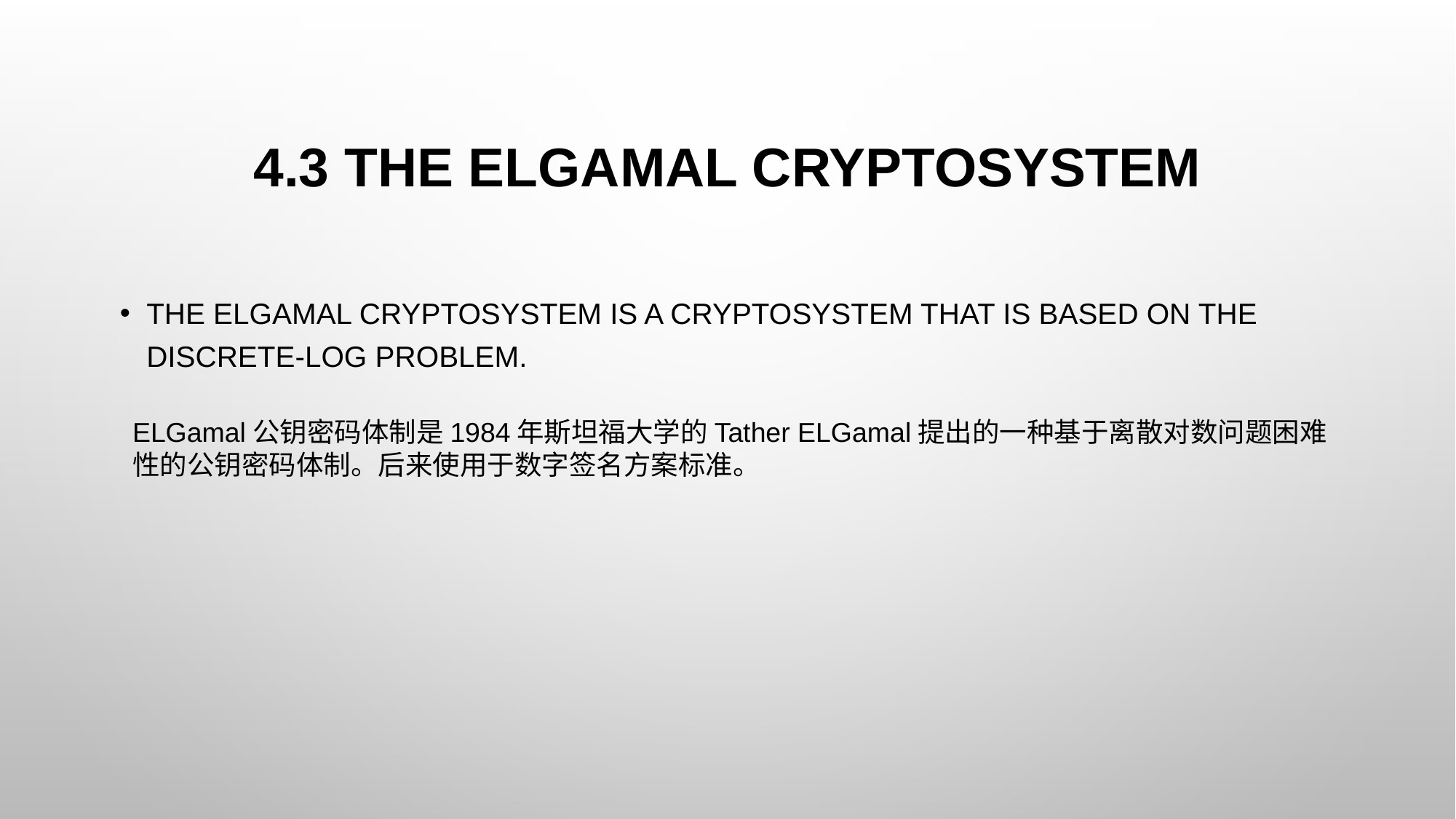

# 4.3 The Elgamal cryptosystem
The Elgamal cryptosystem is a cryptosystem that is based on the discrete-log problem.

ELGamal公钥密码体制是1984年斯坦福大学的Tather ELGamal提出的一种基于离散对数问题困难性的公钥密码体制。后来使用于数字签名方案标准。